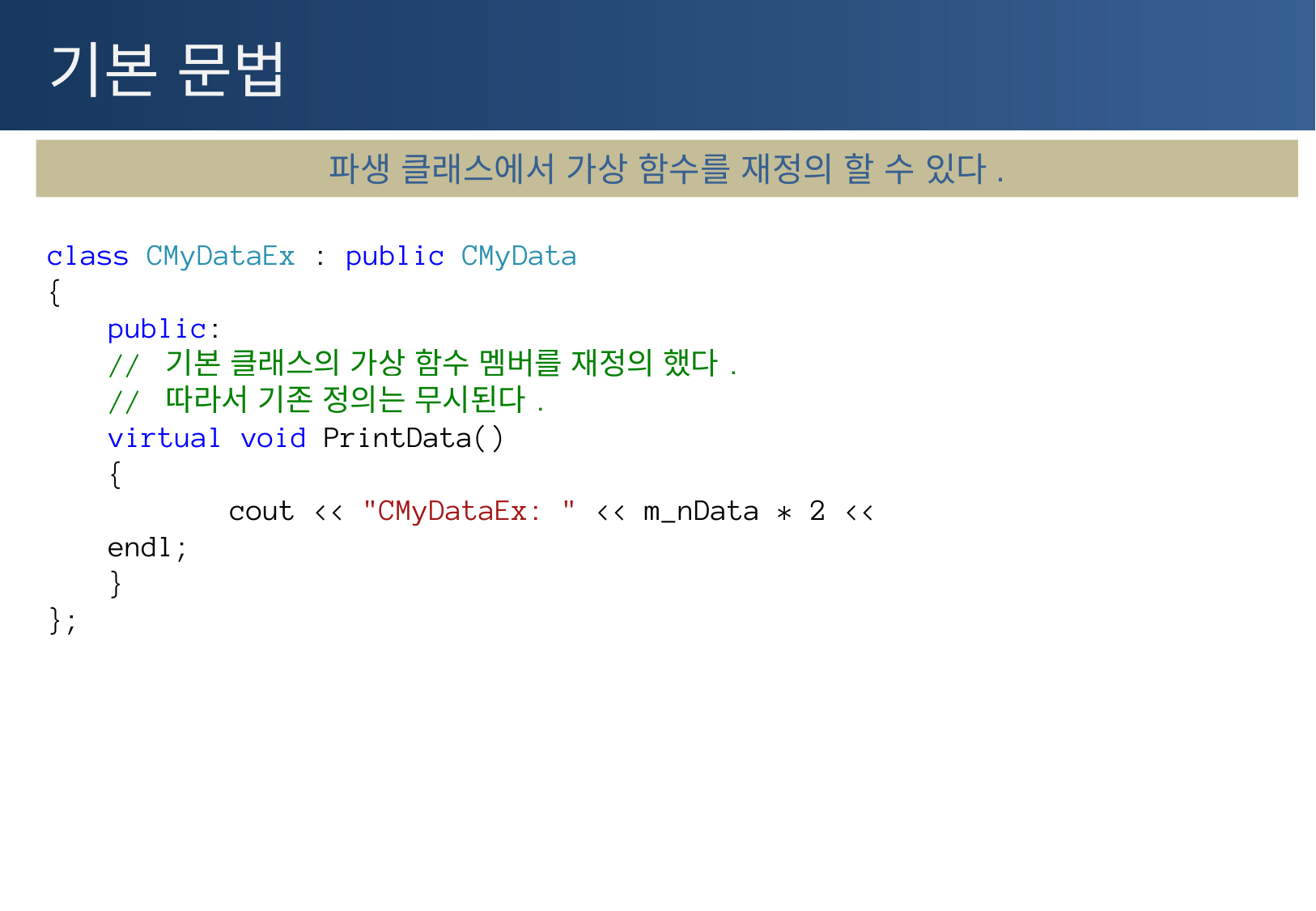

# 기본 문법
파생 클래스에서 가상 함수를 재정의 할 수 있다.
class CMyDataEx : public CMyData
{
public:
// 기본 클래스의 가상 함수 멤버를 재정의 했다.
// 따라서 기존 정의는 무시된다.
virtual void PrintData()
{
	cout << "CMyDataEx: " << m_nData * 2 << endl;
}
};